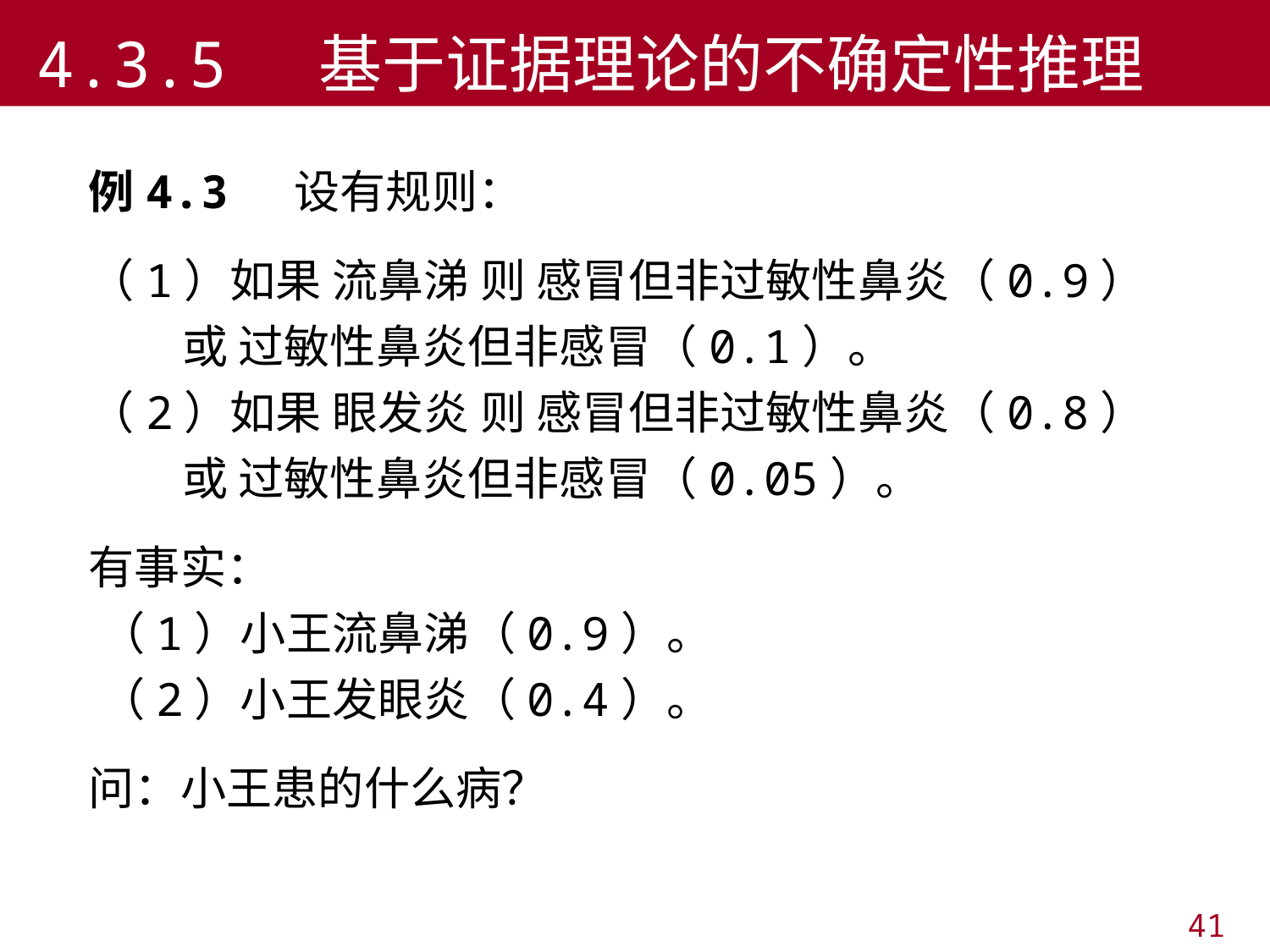

4.3.5  基于证据理论的不确定性推理
 例4.3  设有规则：
 （1）如果 流鼻涕 则 感冒但非过敏性鼻炎（0.9）
          或 过敏性鼻炎但非感冒（0.1）。
 （2）如果 眼发炎 则 感冒但非过敏性鼻炎（0.8）
          或 过敏性鼻炎但非感冒（0.05）。
 有事实：
  （1）小王流鼻涕（0.9）。
  （2）小王发眼炎（0.4）。
 问：小王患的什么病？

41